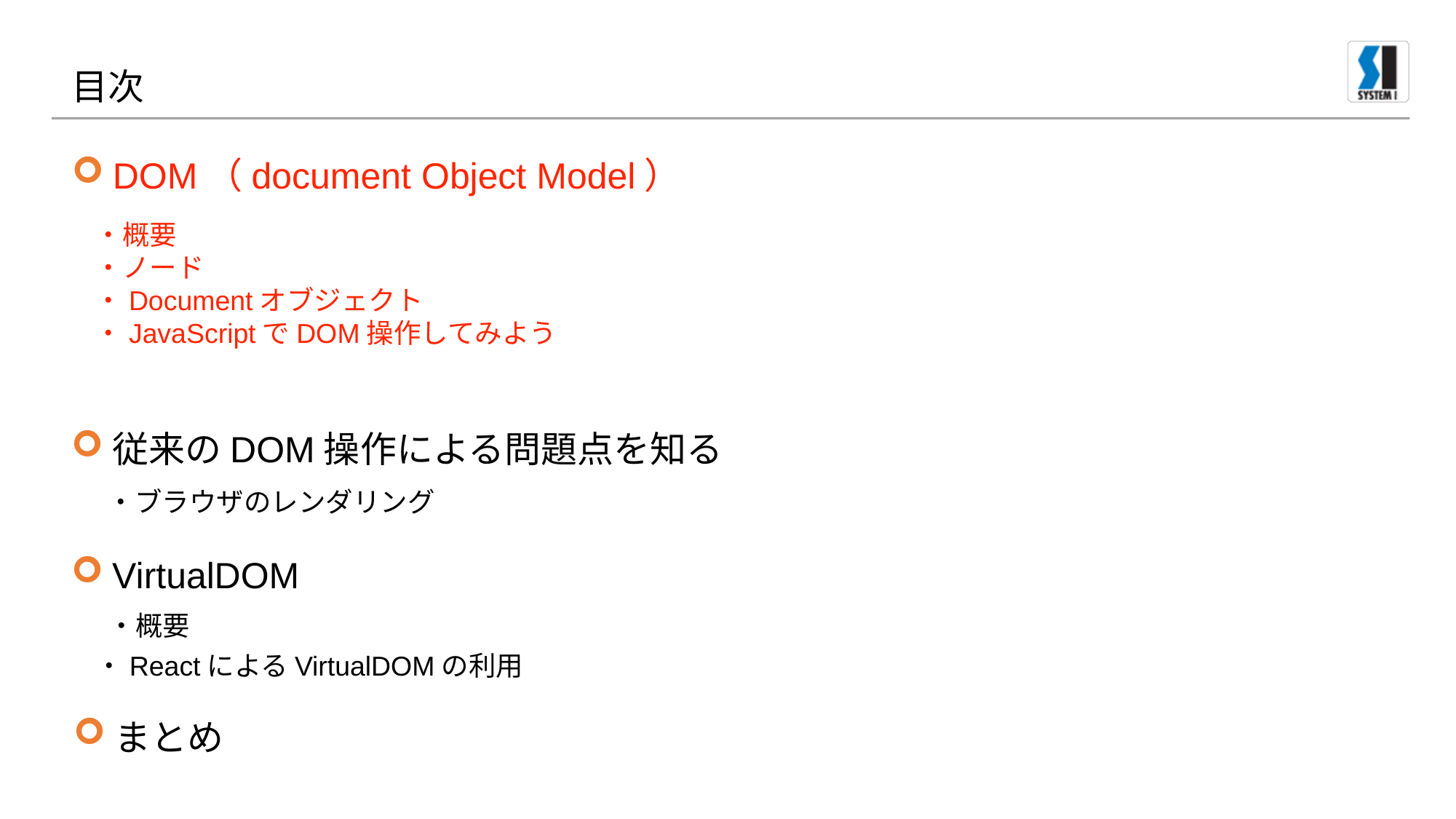

# 目次
DOM（document Object Model）
・概要
・ノード
・Documentオブジェクト
・JavaScriptでDOM操作してみよう
従来のDOM操作による問題点を知る
・ブラウザのレンダリング
VirtualDOM
・概要
・ReactによるVirtualDOMの利用
まとめ